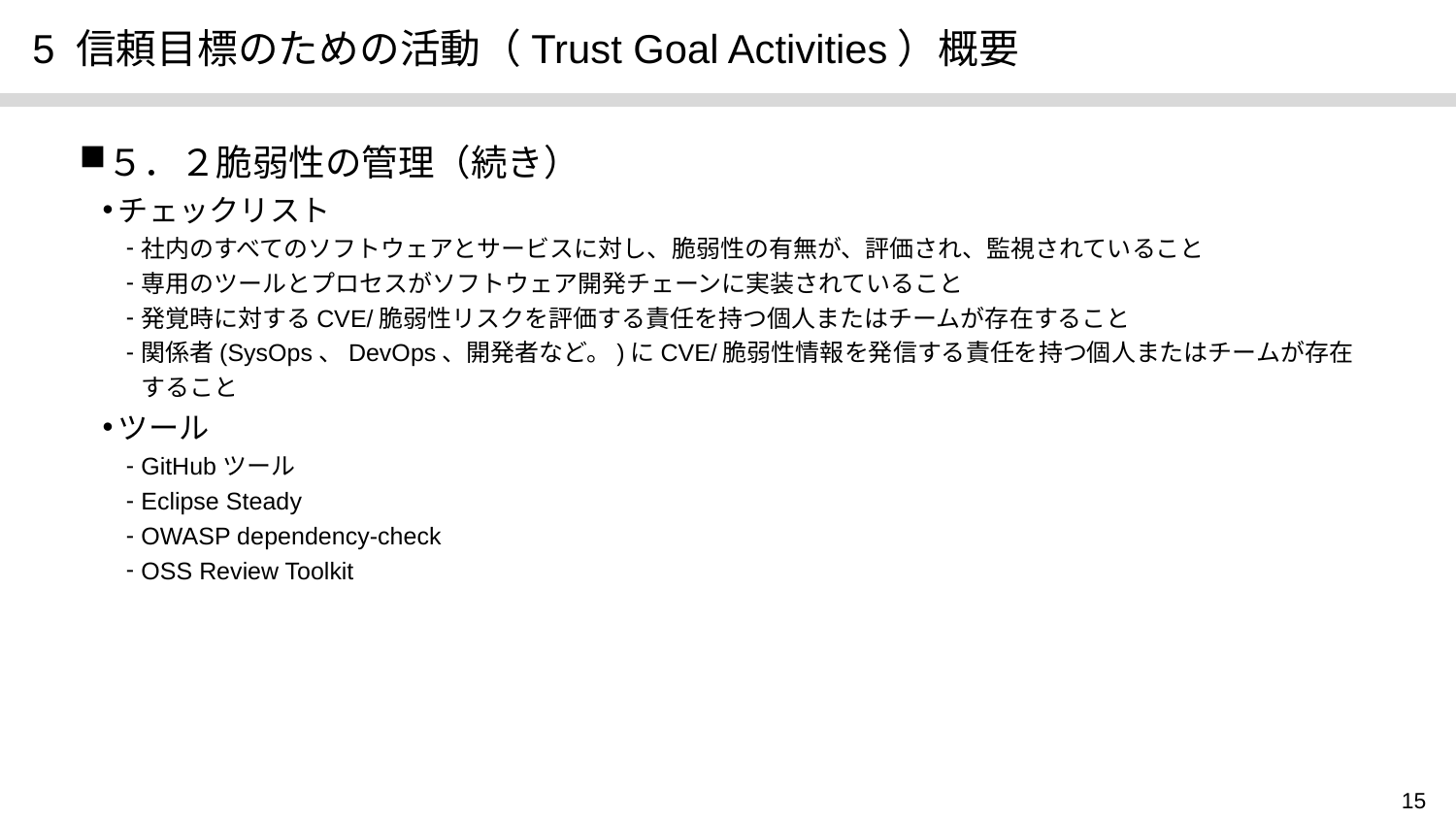

# 5 信頼目標のための活動（Trust Goal Activities）概要
５．２脆弱性の管理（続き）
チェックリスト
社内のすべてのソフトウェアとサービスに対し、脆弱性の有無が、評価され、監視されていること
専用のツールとプロセスがソフトウェア開発チェーンに実装されていること
発覚時に対するCVE/脆弱性リスクを評価する責任を持つ個人またはチームが存在すること
関係者(SysOps、DevOps、開発者など。)にCVE/脆弱性情報を発信する責任を持つ個人またはチームが存在すること
ツール
GitHubツール
Eclipse Steady
OWASP dependency-check
OSS Review Toolkit